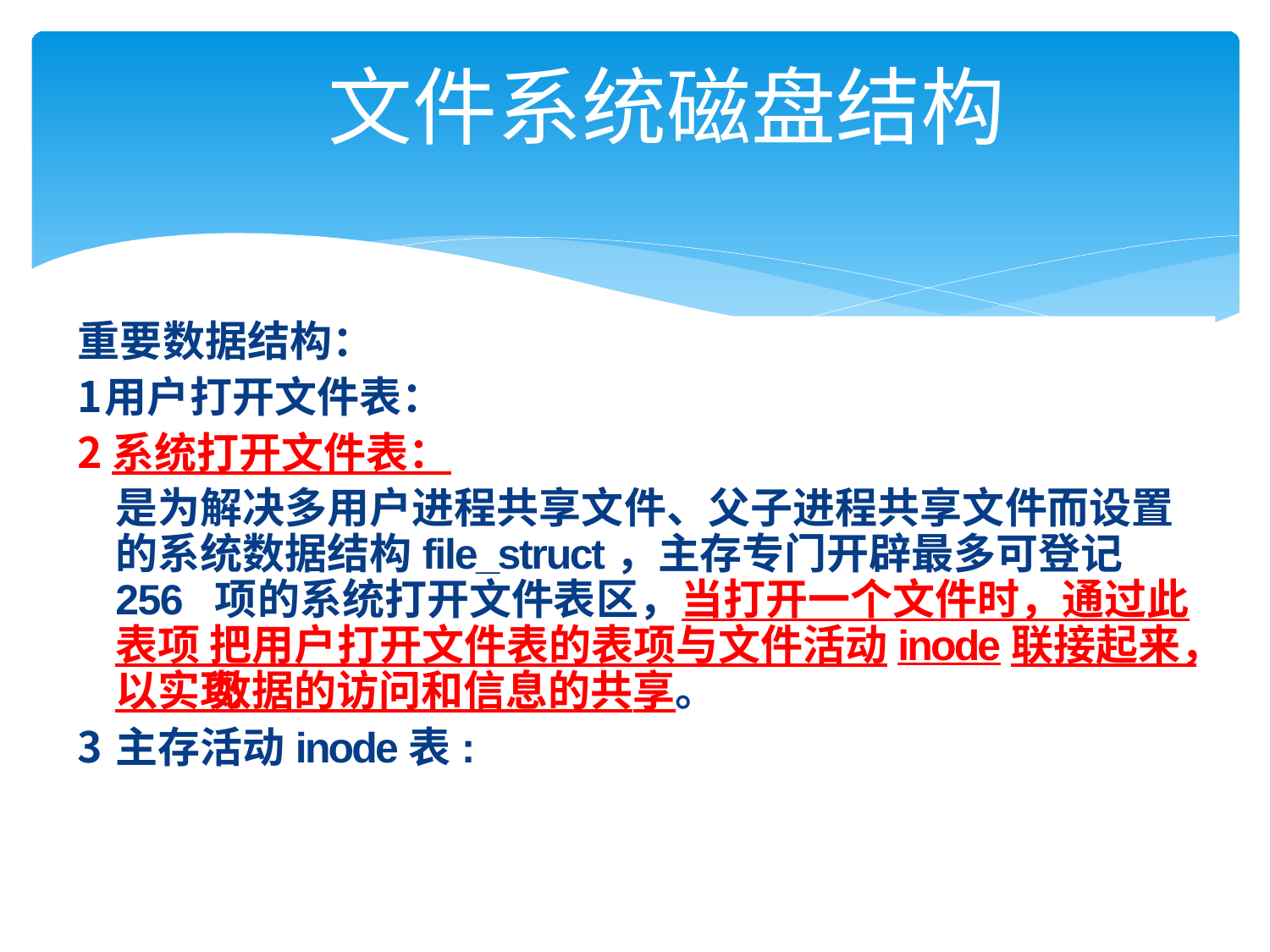

# 文件系统磁盘结构
重要数据结构：
用户打开文件表：
系统打开文件表：
是为解决多用户进程共享文件、父子进程共享文件而设置 的系统数据结构file_struct，主存专门开辟最多可登记256  项的系统打开文件表区，当打开一个文件时，通过此表项 把用户打开文件表的表项与文件活动inode联接起来，以实现 数据的访问和信息的共享。
主存活动inode表: